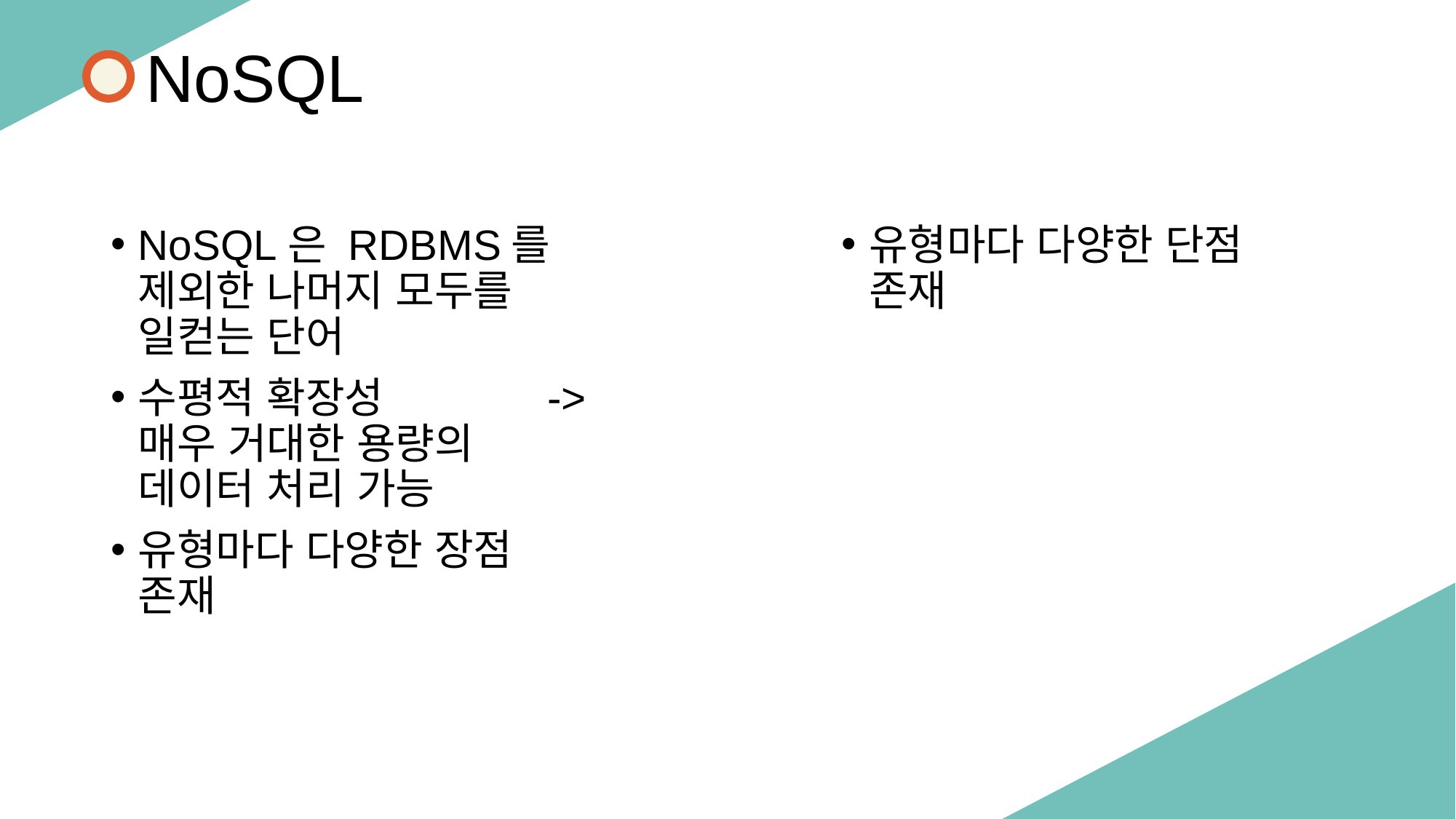

NoSQL

NoSQL은 RDBMS를    제외한 나머지 모두를  일컫는 단어
수평적 확장성             ->매우 거대한 용량의   데이터 처리 가능
유형마다 다양한 장점  존재
유형마다 다양한 단점  존재